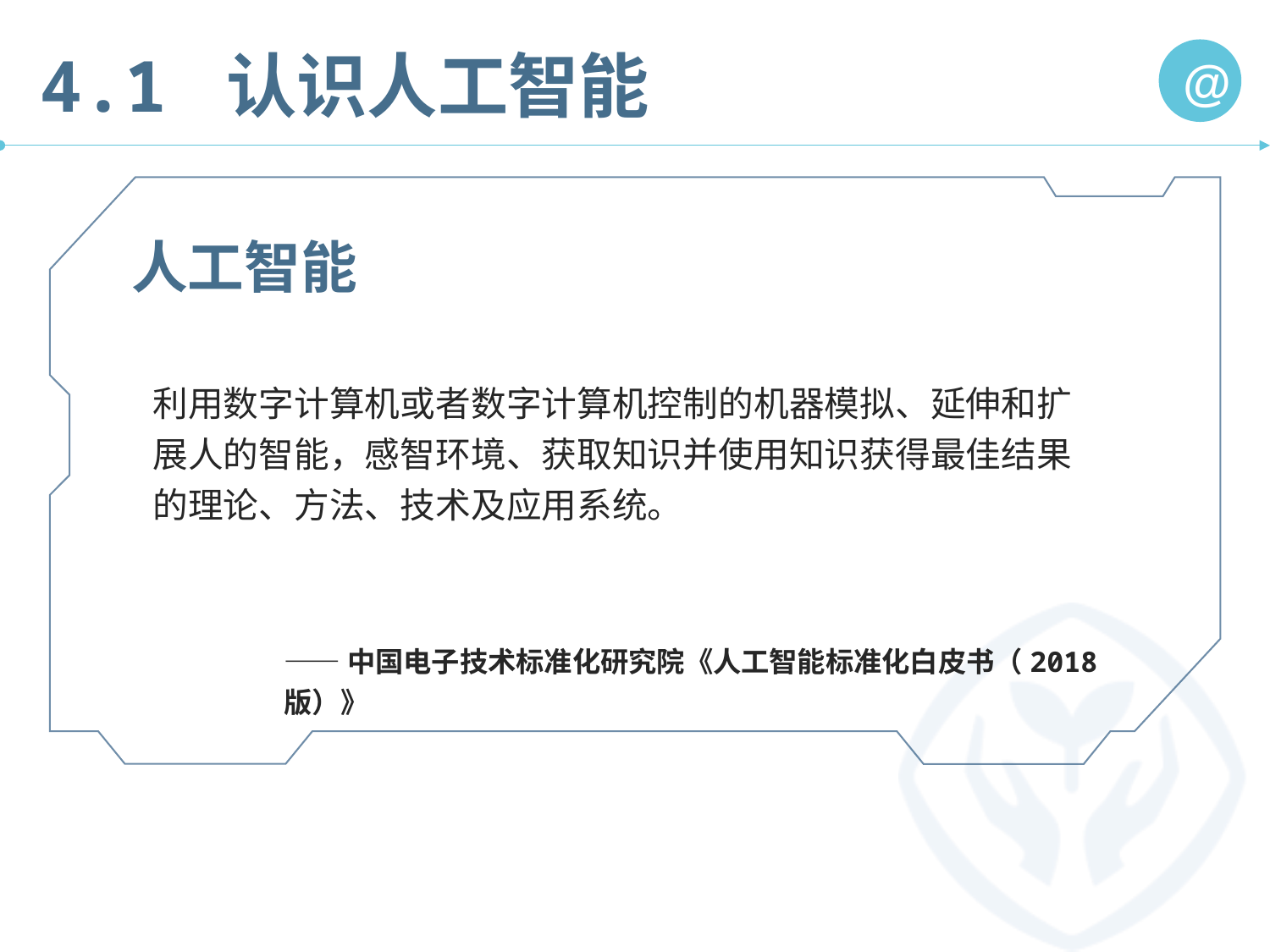

人工智能
利用数字计算机或者数字计算机控制的机器模拟、延伸和扩展人的智能，感智环境、获取知识并使用知识获得最佳结果的理论、方法、技术及应用系统。
——中国电子技术标准化研究院《人工智能标准化白皮书（2018版）》